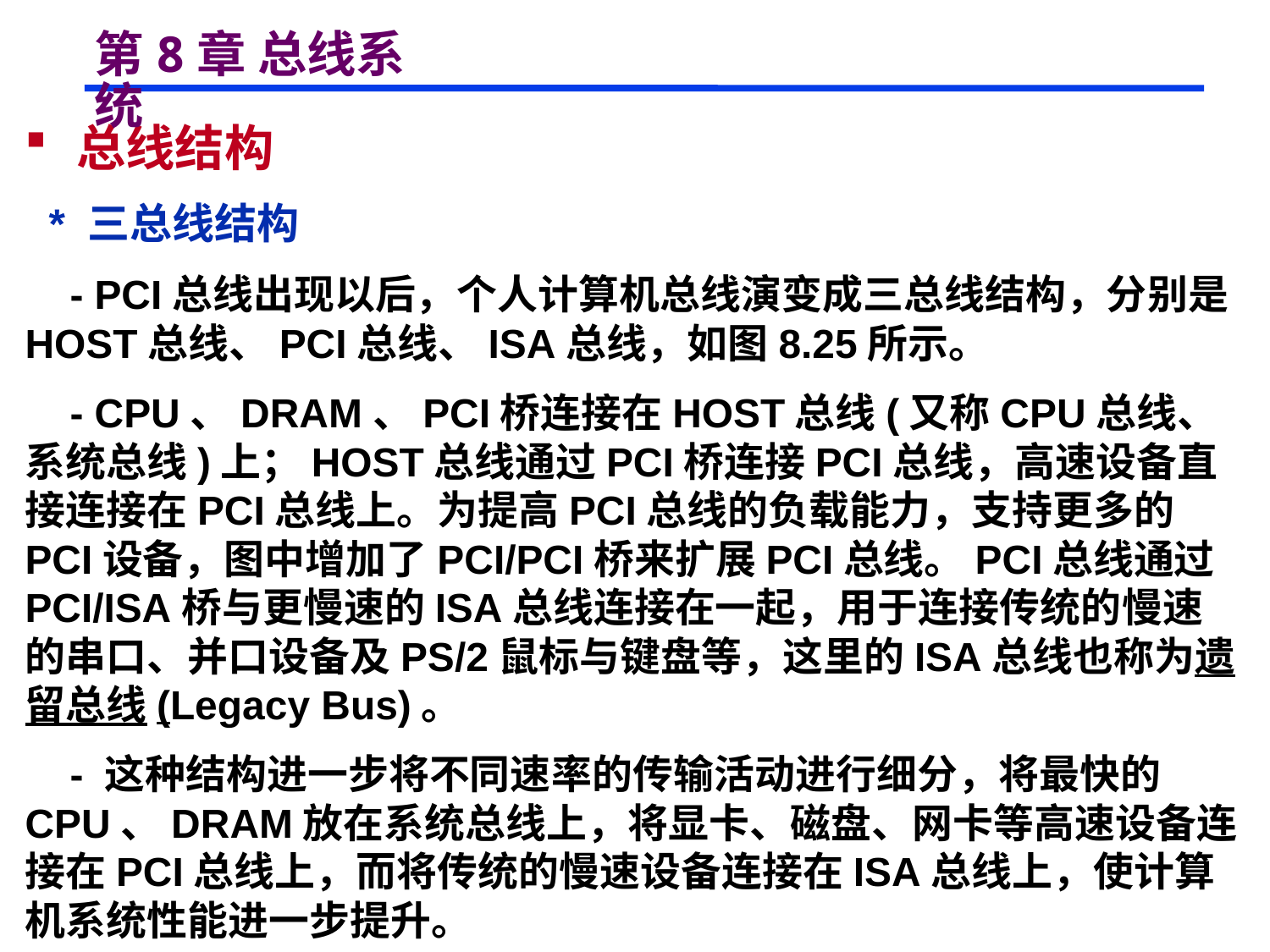

# 第8章 总线系统
 总线结构
  * 三总线结构
    - PCI总线出现以后，个人计算机总线演变成三总线结构，分别是HOST总线、PCI总线、ISA总线，如图8.25所示。
    - CPU、DRAM、PCI桥连接在HOST总线(又称CPU总线、系统总线)上；HOST总线通过PCI桥连接PCI总线，高速设备直接连接在PCI总线上。为提高PCI总线的负载能力，支持更多的PCI设备，图中增加了PCI/PCI桥来扩展PCI总线。PCI总线通过PCI/ISA桥与更慢速的ISA总线连接在一起，用于连接传统的慢速的串口、并口设备及PS/2鼠标与键盘等，这里的ISA总线也称为遗留总线(Legacy Bus)。
    - 这种结构进一步将不同速率的传输活动进行细分，将最快的CPU、DRAM放在系统总线上，将显卡、磁盘、网卡等高速设备连接在PCI总线上，而将传统的慢速设备连接在ISA总线上，使计算机系统性能进一步提升。